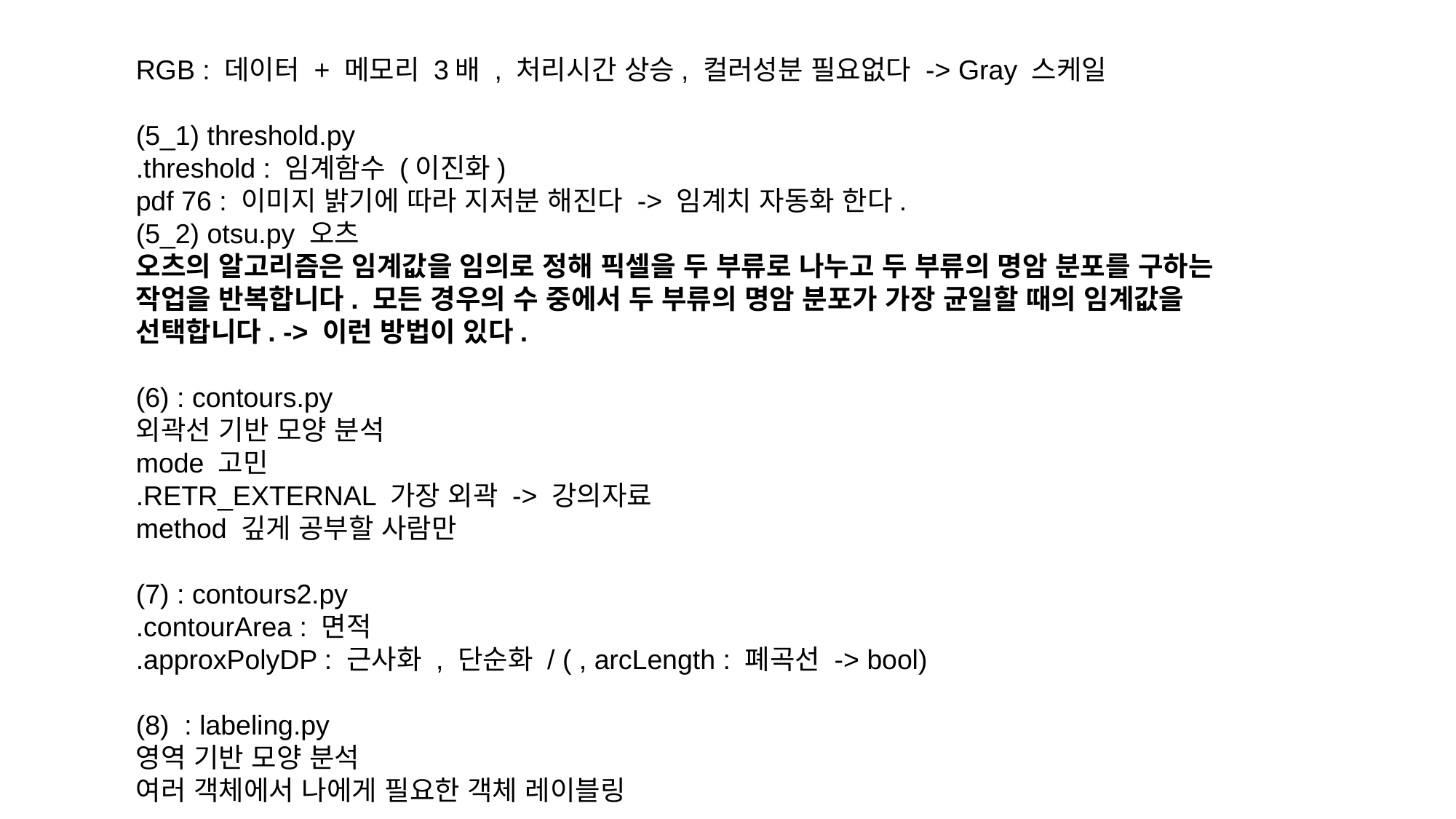

RGB : 데이터 + 메모리 3배 , 처리시간 상승, 컬러성분 필요없다 -> Gray 스케일

(5_1) threshold.py
.threshold : 임계함수 (이진화)
pdf 76 : 이미지 밝기에 따라 지저분 해진다 -> 임계치 자동화 한다.
(5_2) otsu.py 오츠
오츠의 알고리즘은 임계값을 임의로 정해 픽셀을 두 부류로 나누고 두 부류의 명암 분포를 구하는 작업을 반복합니다. 모든 경우의 수 중에서 두 부류의 명암 분포가 가장 균일할 때의 임계값을 선택합니다. -> 이런 방법이 있다.

(6) : contours.py
외곽선 기반 모양 분석
mode 고민
.RETR_EXTERNAL 가장 외곽 -> 강의자료
method 깊게 공부할 사람만

(7) : contours2.py
.contourArea : 면적
.approxPolyDP : 근사화 , 단순화 / ( , arcLength : 폐곡선 -> bool)

(8)  : labeling.py
영역 기반 모양 분석
여러 객체에서 나에게 필요한 객체 레이블링